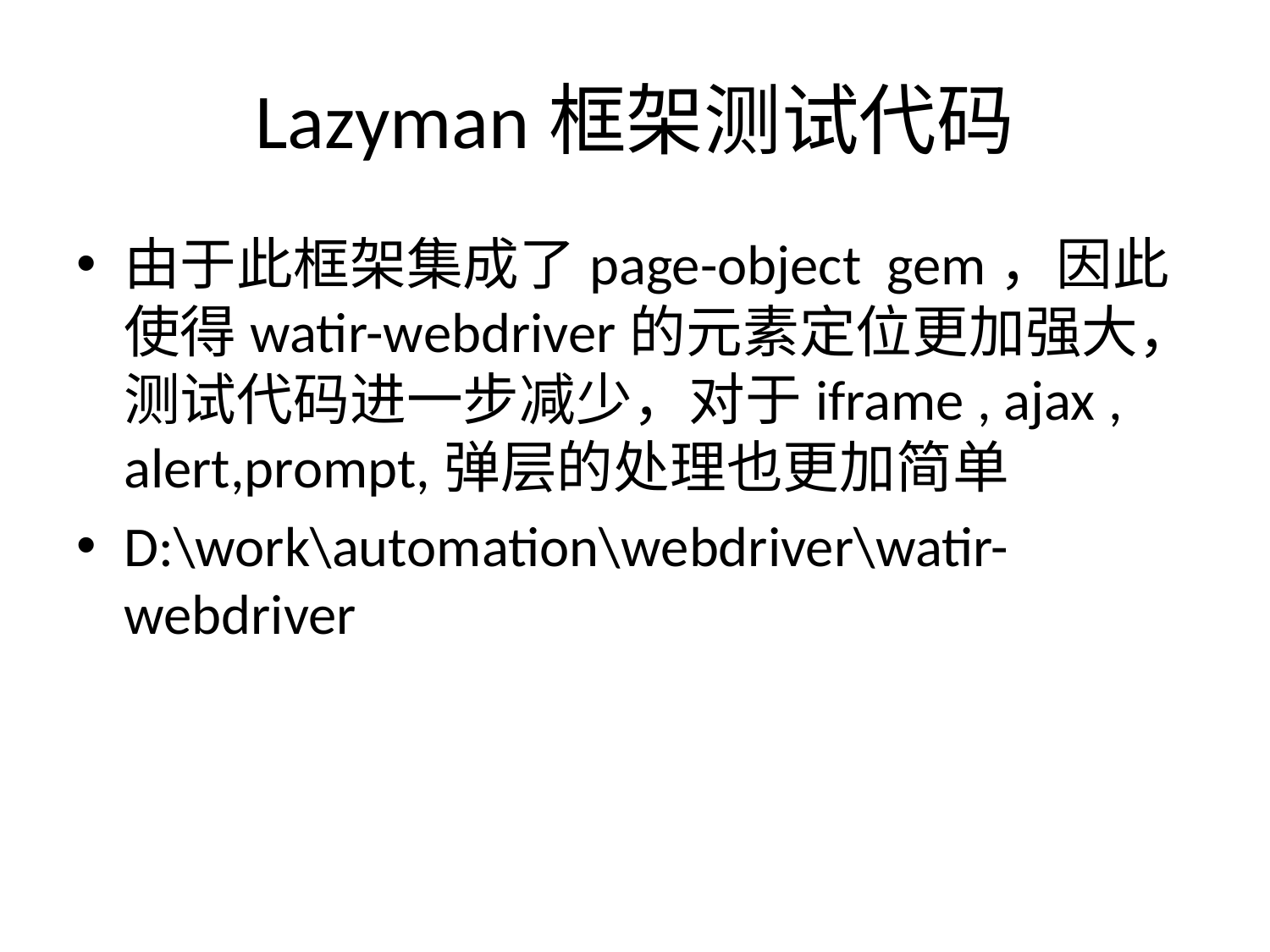

# Lazyman框架测试代码
由于此框架集成了page-object  gem，因此使得watir-webdriver的元素定位更加强大，测试代码进一步减少，对于iframe , ajax , alert,prompt,弹层的处理也更加简单
D:\work\automation\webdriver\watir-webdriver